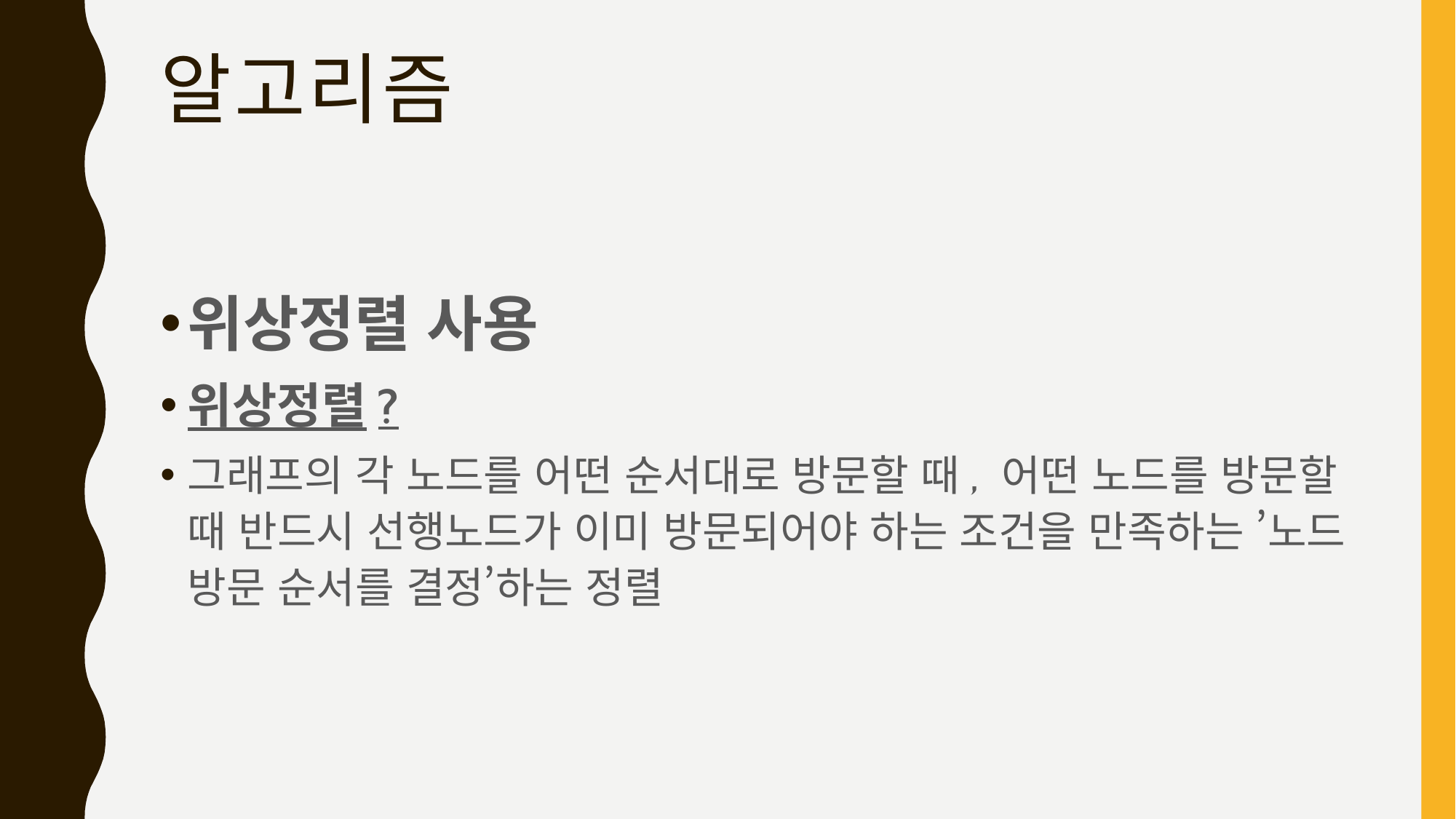

# 알고리즘
위상정렬 사용
위상정렬?
그래프의 각 노드를 어떤 순서대로 방문할 때, 어떤 노드를 방문할 때 반드시 선행노드가 이미 방문되어야 하는 조건을 만족하는 ’노드 방문 순서를 결정’하는 정렬